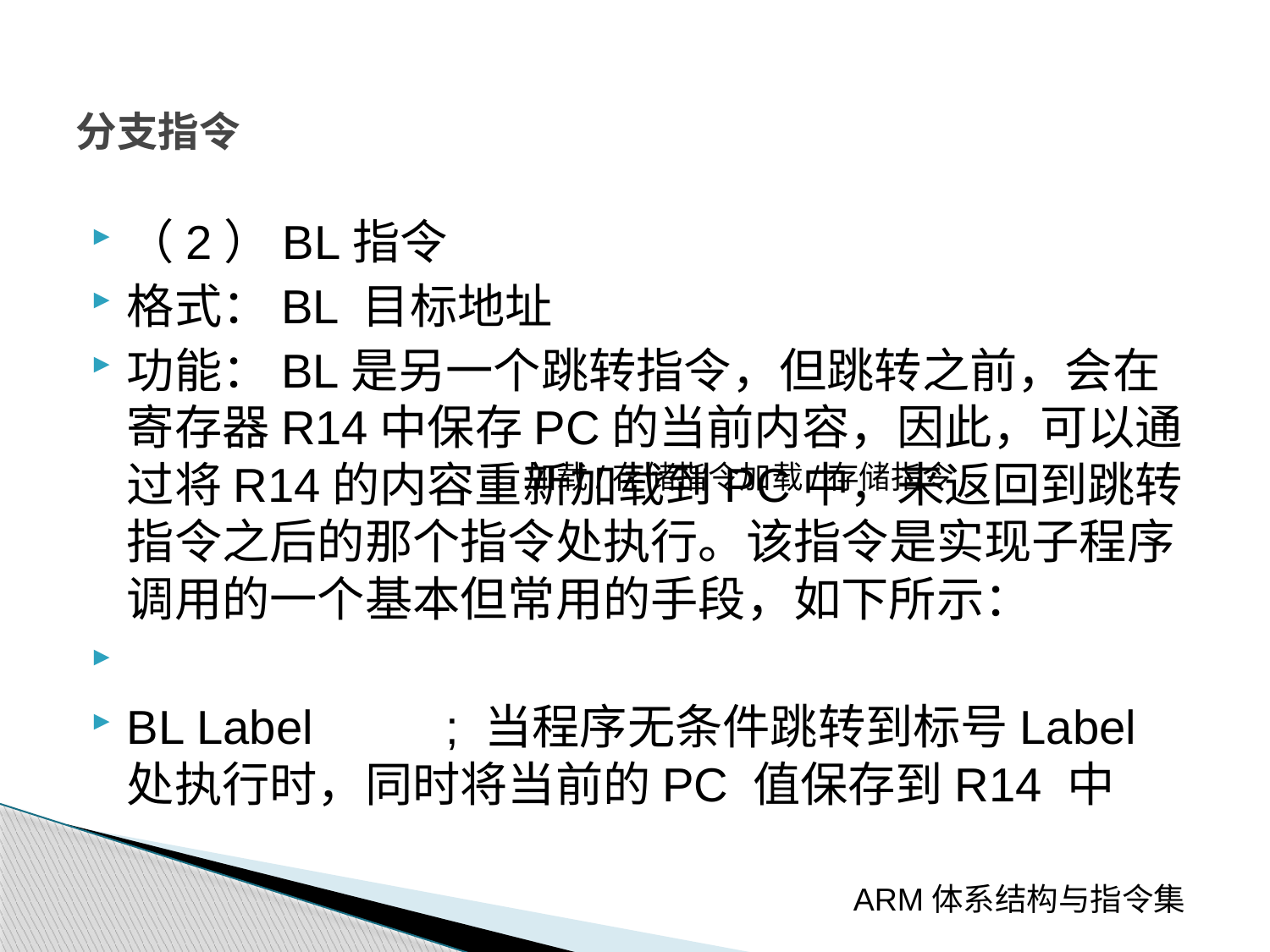

# 分支指令
（2）BL指令
格式：BL 目标地址
功能：BL是另一个跳转指令，但跳转之前，会在寄存器R14中保存PC的当前内容，因此，可以通过将R14的内容重新加载到PC中，来返回到跳转指令之后的那个指令处执行。该指令是实现子程序调用的一个基本但常用的手段，如下所示：

BL Label          ; 当程序无条件跳转到标号Label 处执行时，同时将当前的PC 值保存到R14 中
加载/存储指令加载/存储指令
            ARM体系结构与指令集